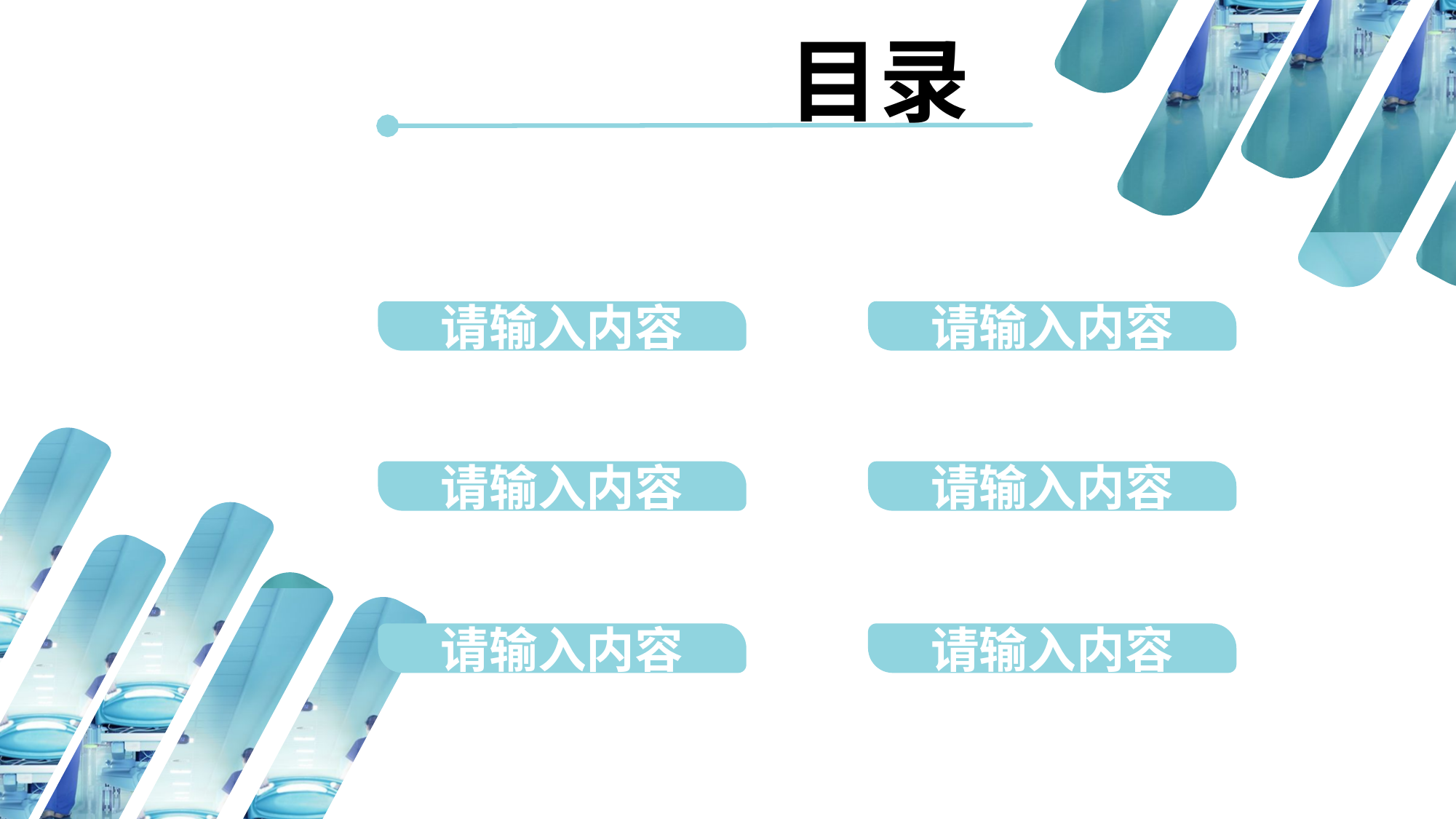

目录
请输入内容
请输入内容
请输入内容
请输入内容

请输入内容
请输入内容